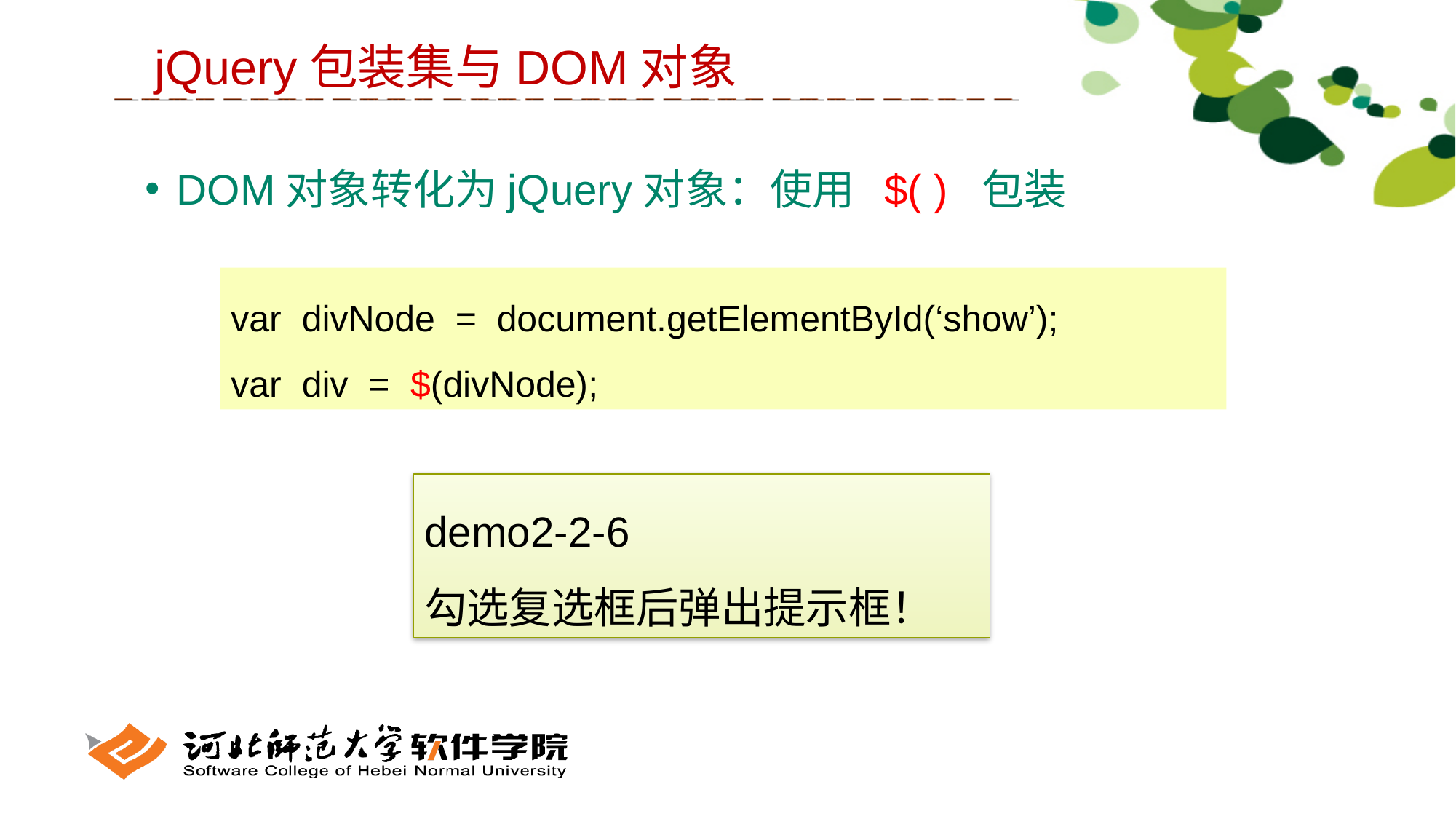

jQuery包装集与DOM对象
 DOM对象转化为jQuery对象：使用  $( )  包装
var  divNode  =  document.getElementById(‘show’);
var  div  =  $(divNode);
demo2-2-6
勾选复选框后弹出提示框！